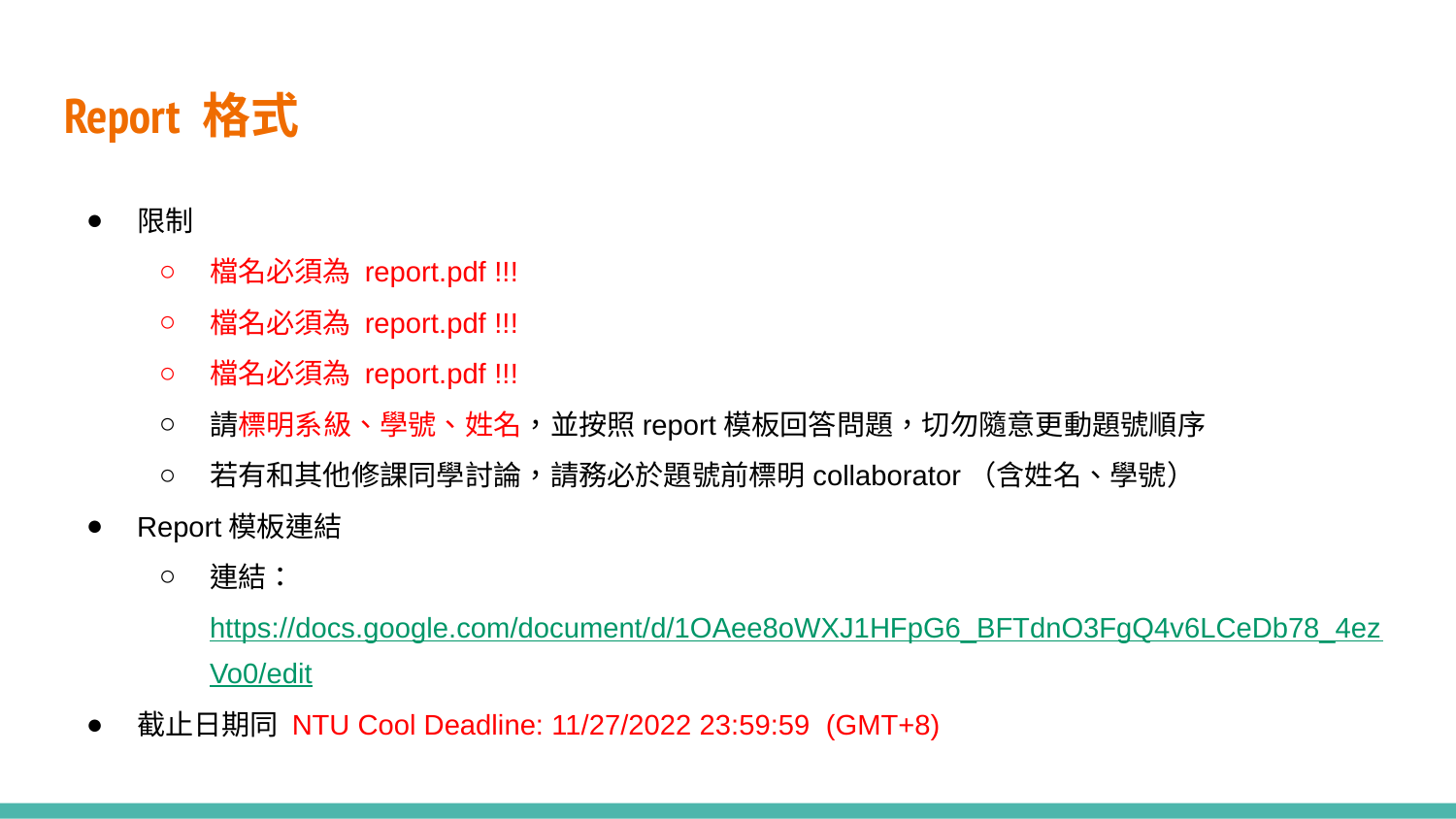

# Report 格式
限制
檔名必須為 report.pdf !!!
檔名必須為 report.pdf !!!
檔名必須為 report.pdf !!!
請標明系級、學號、姓名，並按照report模板回答問題，切勿隨意更動題號順序
若有和其他修課同學討論，請務必於題號前標明collaborator（含姓名、學號）
Report模板連結
連結：
https://docs.google.com/document/d/1OAee8oWXJ1HFpG6_BFTdnO3FgQ4v6LCeDb78_4ezVo0/edit
截止日期同 NTU Cool Deadline: 11/27/2022 23:59:59  (GMT+8)